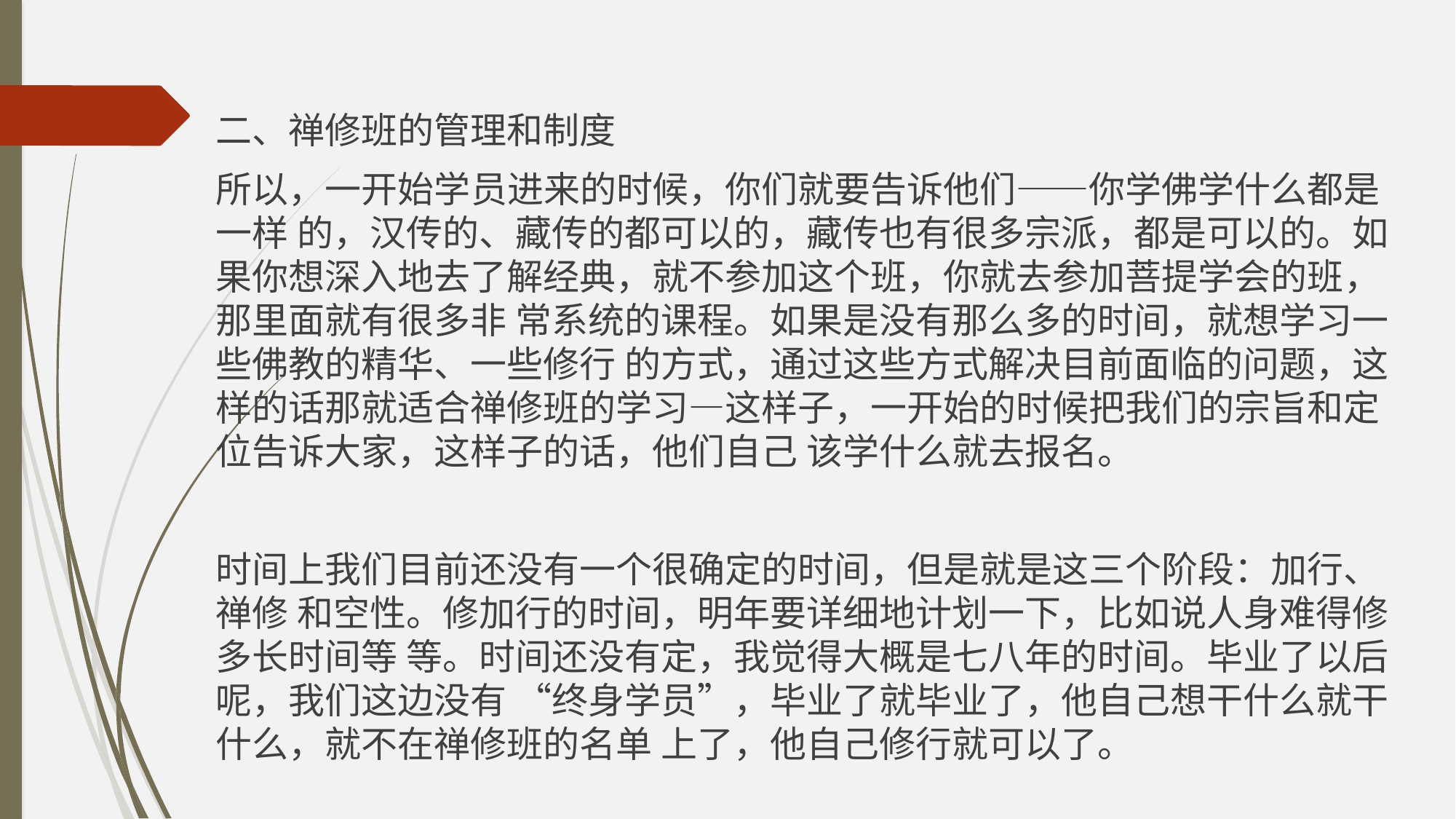

二、禅修班的管理和制度
所以，一开始学员进来的时候，你们就要告诉他们——你学佛学什么都是一样 的，汉传的、藏传的都可以的，藏传也有很多宗派，都是可以的。如果你想深入地去了解经典，就不参加这个班，你就去参加菩提学会的班，那里面就有很多非 常系统的课程。如果是没有那么多的时间，就想学习一些佛教的精华、一些修行 的方式，通过这些方式解决目前面临的问题，这样的话那就适合禅修班的学习—这样子，一开始的时候把我们的宗旨和定位告诉大家，这样子的话，他们自己 该学什么就去报名。

时间上我们目前还没有一个很确定的时间，但是就是这三个阶段：加行、禅修 和空性。修加行的时间，明年要详细地计划一下，比如说人身难得修多长时间等 等。时间还没有定，我觉得大概是七八年的时间。毕业了以后呢，我们这边没有 “终身学员”，毕业了就毕业了，他自己想干什么就干什么，就不在禅修班的名单 上了，他自己修行就可以了。